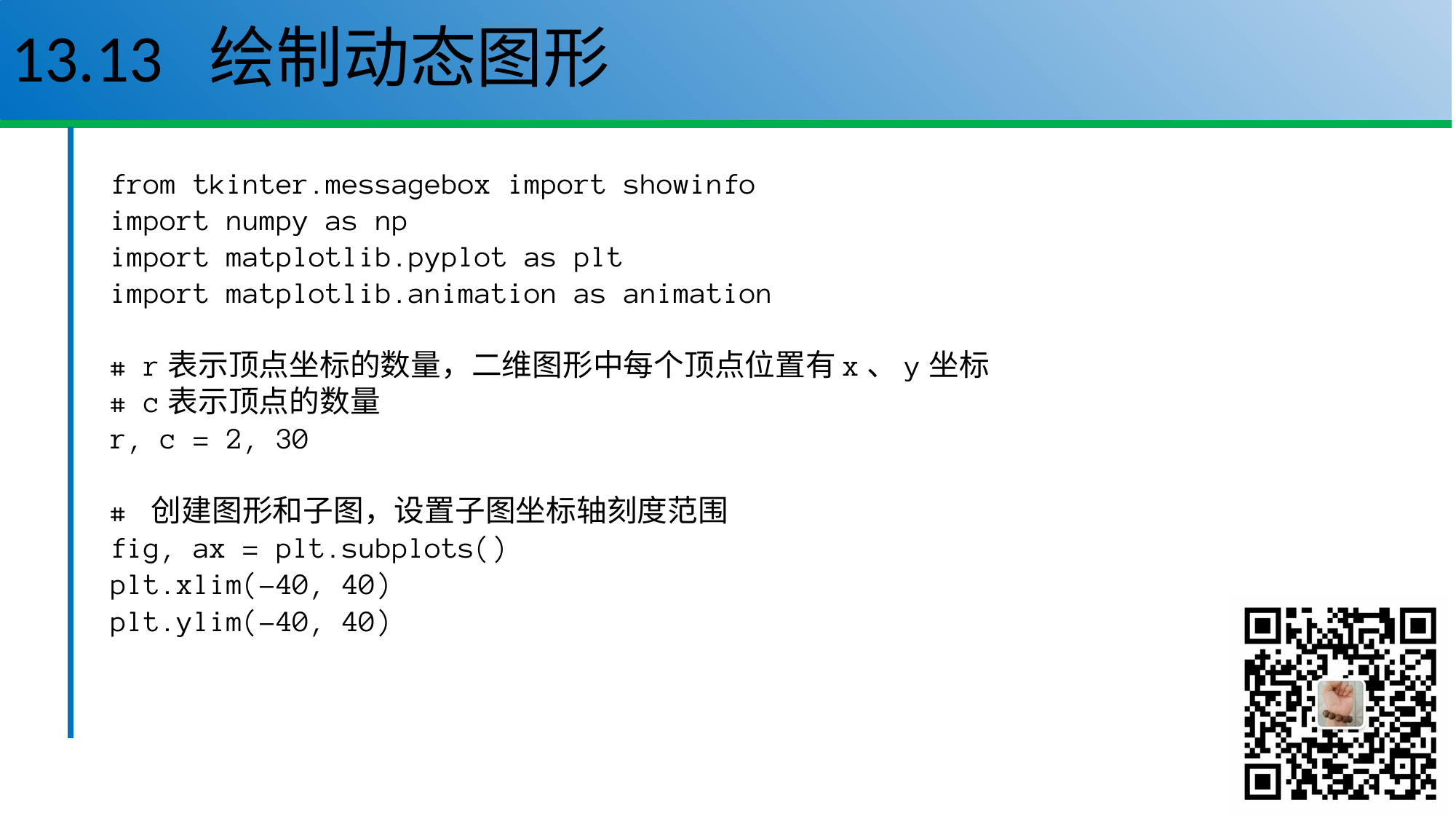

# 13.13  绘制动态图形
from tkinter.messagebox import showinfo
import numpy as np
import matplotlib.pyplot as plt
import matplotlib.animation as animation

# r表示顶点坐标的数量，二维图形中每个顶点位置有x、y坐标
# c表示顶点的数量
r, c = 2, 30

# 创建图形和子图，设置子图坐标轴刻度范围
fig, ax = plt.subplots()
plt.xlim(-40, 40)
plt.ylim(-40, 40)
57